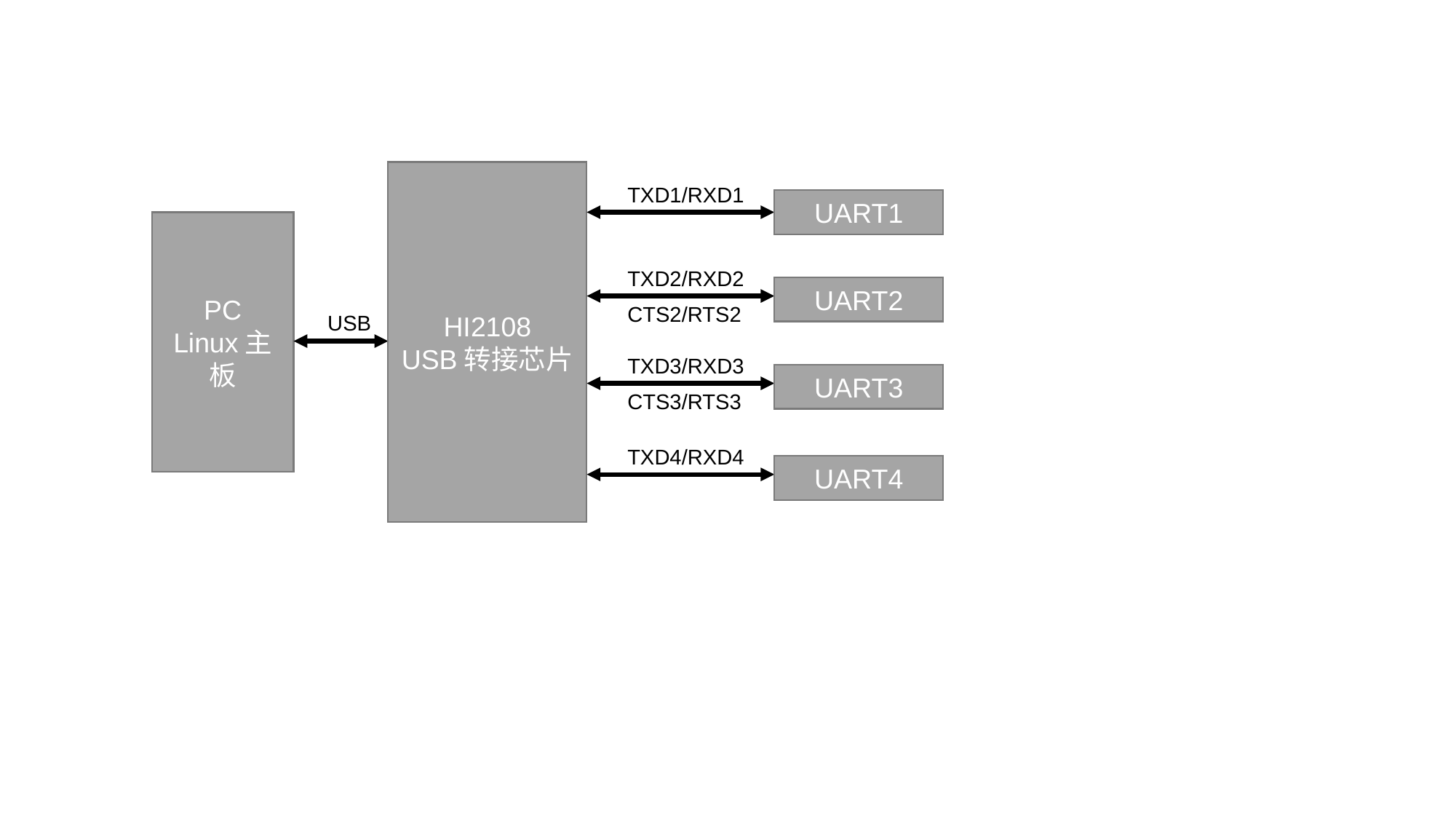

HI2108
USB转接芯片
TXD1/RXD1
UART1
PC
Linux主板
TXD2/RXD2
UART2
CTS2/RTS2
USB
TXD3/RXD3
UART3
CTS3/RTS3
TXD4/RXD4
UART4